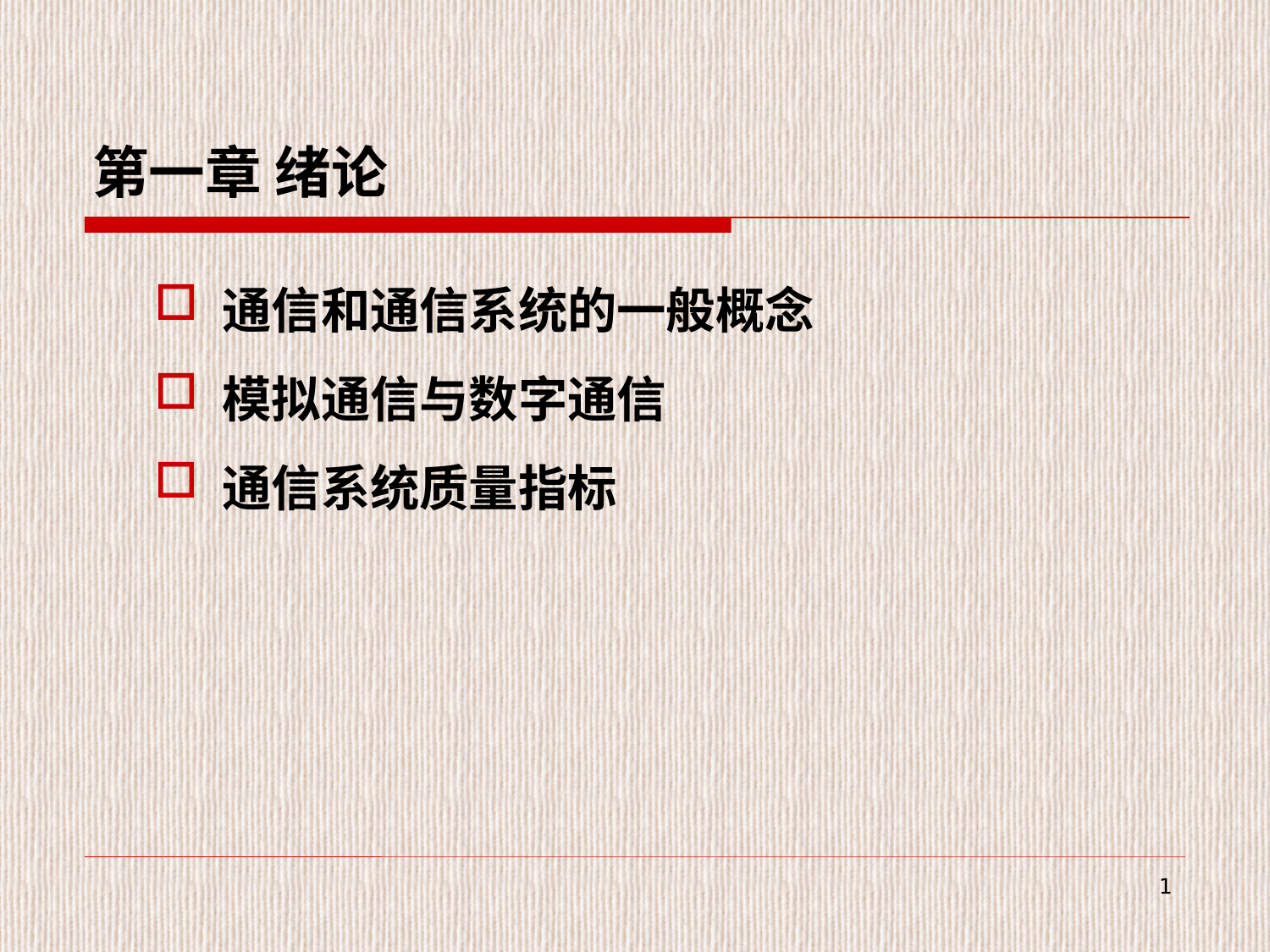

# 第一章 绪论
 通信和通信系统的一般概念
 模拟通信与数字通信
 通信系统质量指标

1